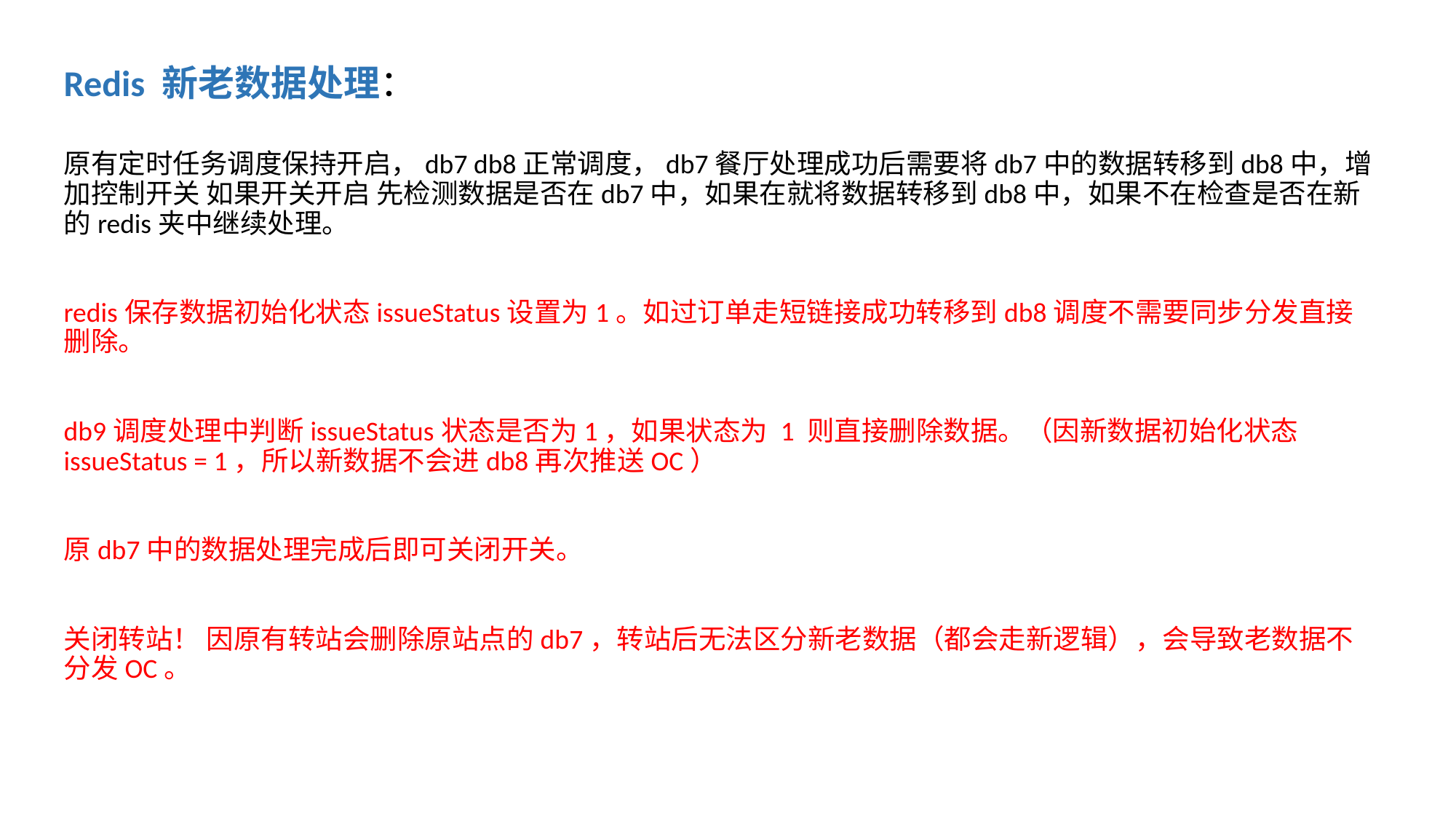

Redis 新老数据处理：
原有定时任务调度保持开启，db7 db8正常调度，db7餐厅处理成功后需要将db7中的数据转移到db8中，增加控制开关 如果开关开启 先检测数据是否在db7中，如果在就将数据转移到db8中，如果不在检查是否在新的redis夹中继续处理。

redis保存数据初始化状态issueStatus设置为1。如过订单走短链接成功转移到db8调度不需要同步分发直接删除。

db9调度处理中判断issueStatus状态是否为1，如果状态为 1 则直接删除数据。（因新数据初始化状态issueStatus = 1，所以新数据不会进db8再次推送OC）

原db7中的数据处理完成后即可关闭开关。

关闭转站！ 因原有转站会删除原站点的db7，转站后无法区分新老数据（都会走新逻辑），会导致老数据不分发OC。